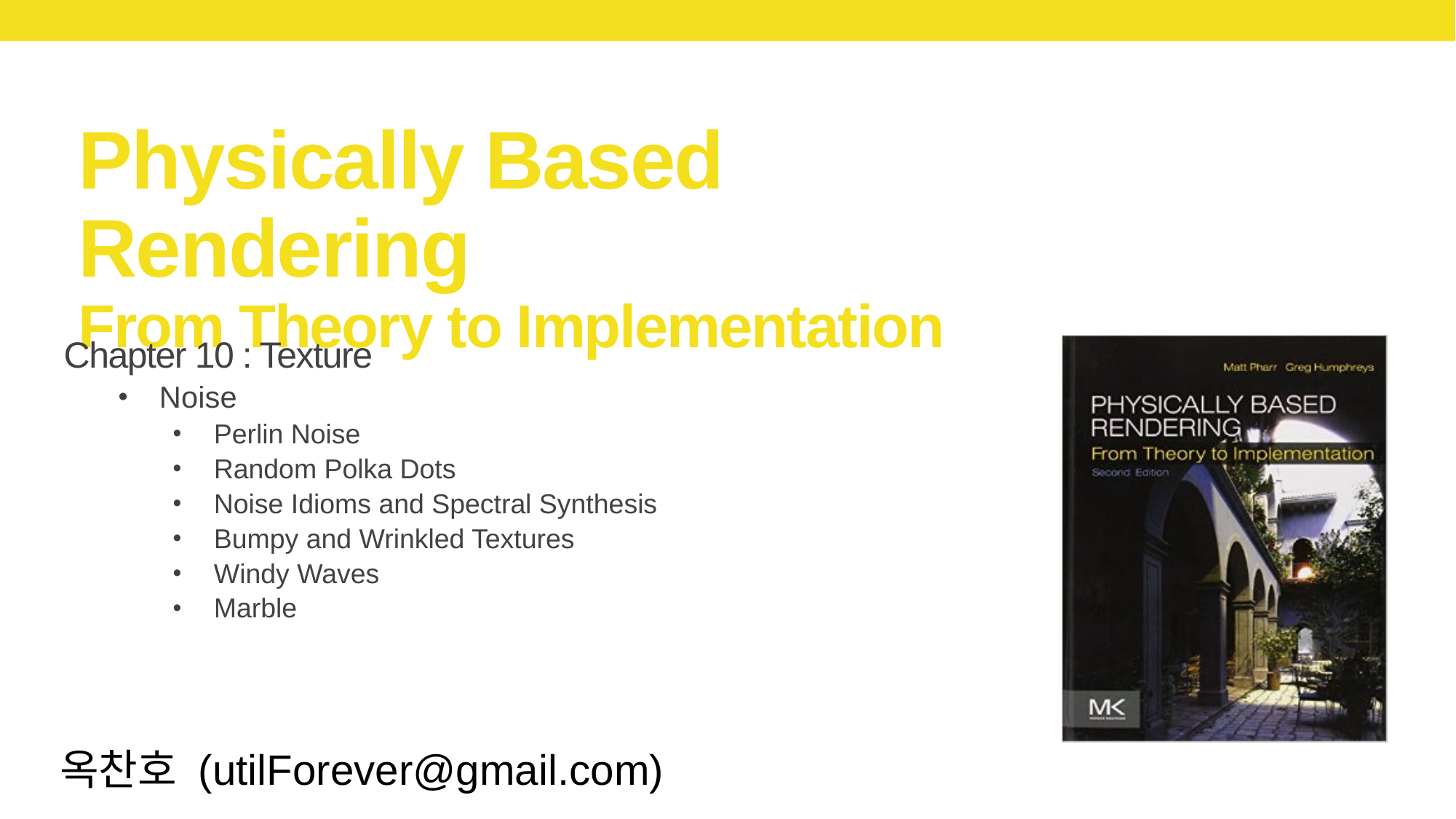

# Physically Based Rendering From Theory to Implementation
Chapter 10 : Texture
Noise
Perlin Noise
Random Polka Dots
Noise Idioms and Spectral Synthesis
Bumpy and Wrinkled Textures
Windy Waves
Marble
옥찬호 (utilForever@gmail.com)